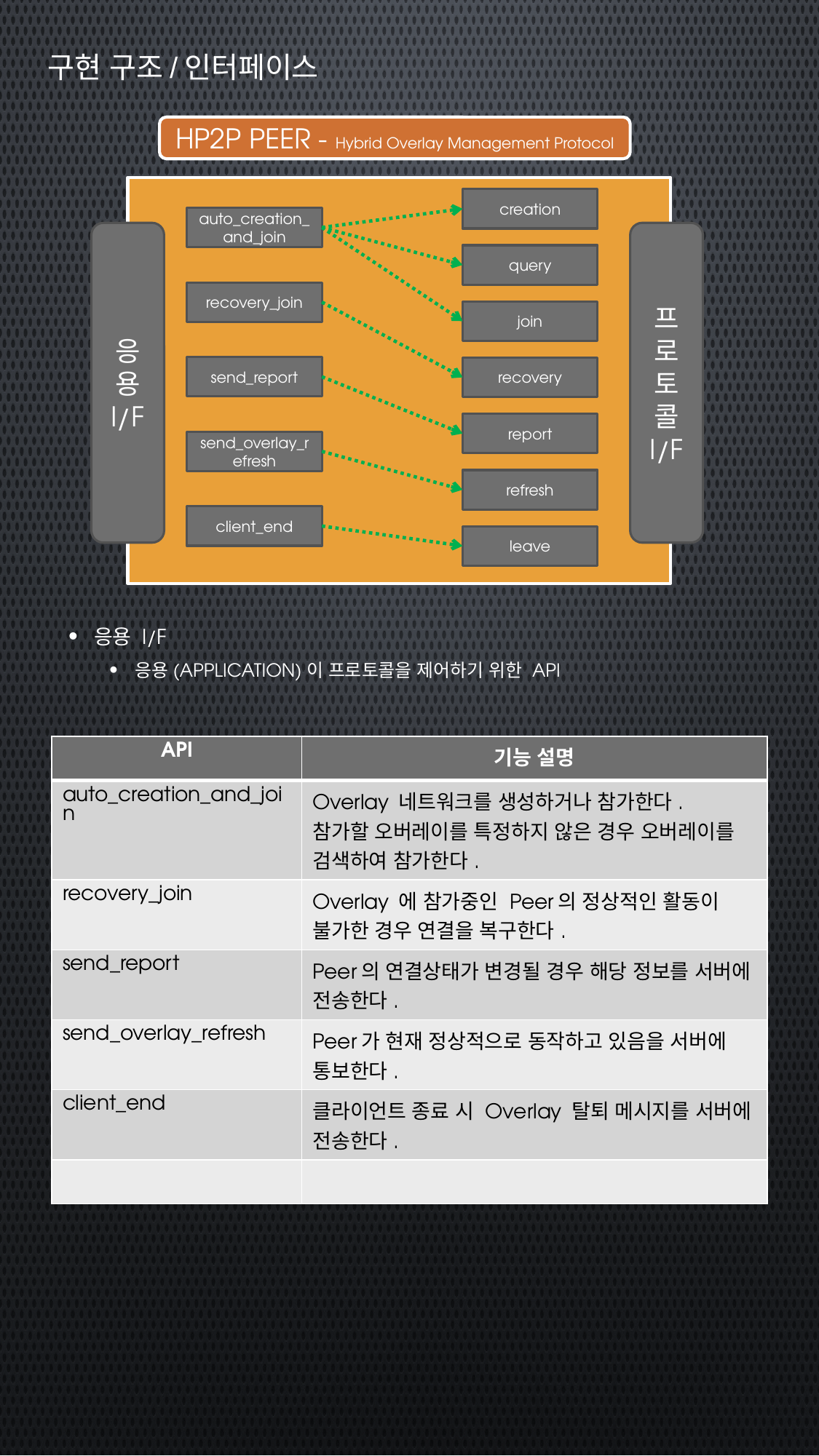

# 구현 구조/인터페이스
HP2P PEER - Hybrid Overlay Management Protocol

creation
auto_creation_and_join
응용 I/F
프로토콜 I/F
query
recovery_join
join
send_report
recovery
report
send_overlay_refresh
refresh
client_end
leave
응용 I/F
응용(Application)이 프로토콜을 제어하기 위한 API

| API | 기능 설명 |
| --- | --- |
| auto\_creation\_and\_join | Overlay 네트워크를 생성하거나 참가한다. 참가할 오버레이를 특정하지 않은 경우 오버레이를 검색하여 참가한다. |
| recovery\_join | Overlay 에 참가중인 Peer의 정상적인 활동이 불가한 경우 연결을 복구한다. |
| send\_report | Peer의 연결상태가 변경될 경우 해당 정보를 서버에 전송한다. |
| send\_overlay\_refresh | Peer가 현재 정상적으로 동작하고 있음을 서버에 통보한다. |
| client\_end | 클라이언트 종료 시 Overlay 탈퇴 메시지를 서버에 전송한다. |
|  |  |